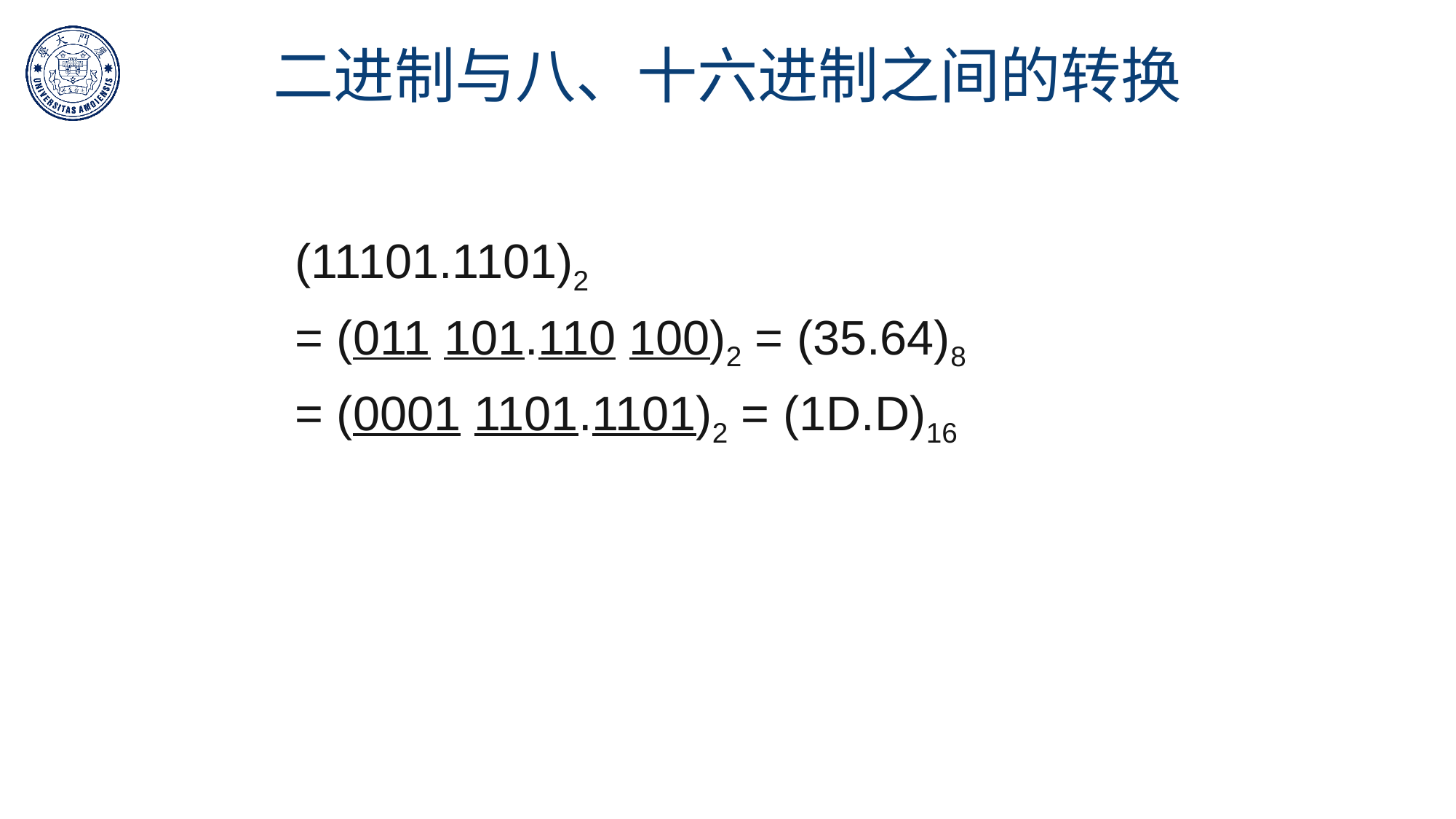

# 二进制与八、十六进制之间的转换
(11101.1101)2
= (011 101.110 100)2 = (35.64)8
= (0001 1101.1101)2 = (1D.D)16

22